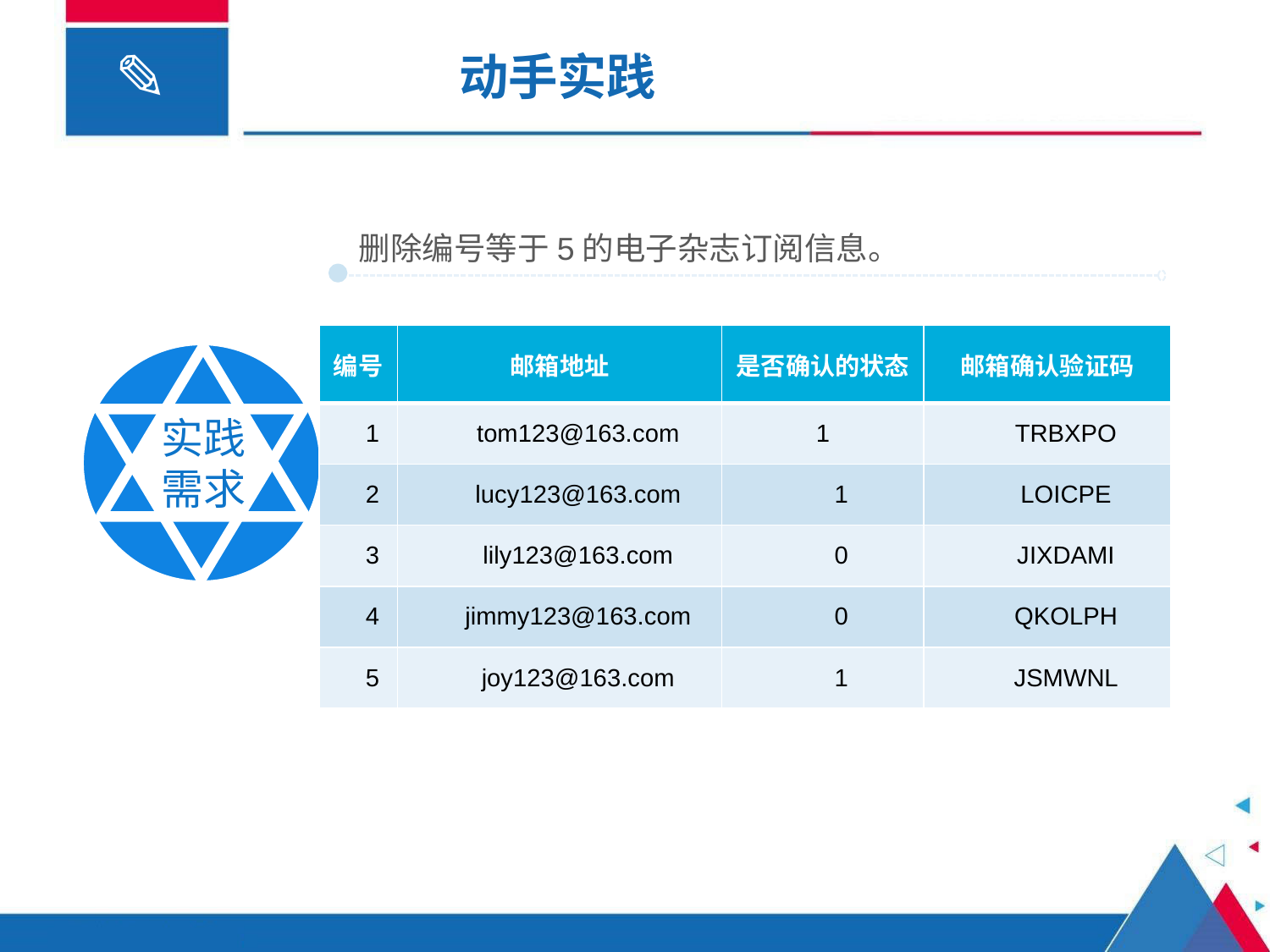

# 动手实践
删除编号等于5的电子杂志订阅信息。

| 编号 | 邮箱地址 | 是否确认的状态 | 邮箱确认验证码 |
| --- | --- | --- | --- |
| 1 | tom123@163.com | 1 | TRBXPO |
| 2 | lucy123@163.com | 1 | LOICPE |
| 3 | lily123@163.com | 0 | JIXDAMI |
| 4 | jimmy123@163.com | 0 | QKOLPH |
| 5 | joy123@163.com | 1 | JSMWNL |

实践
需求